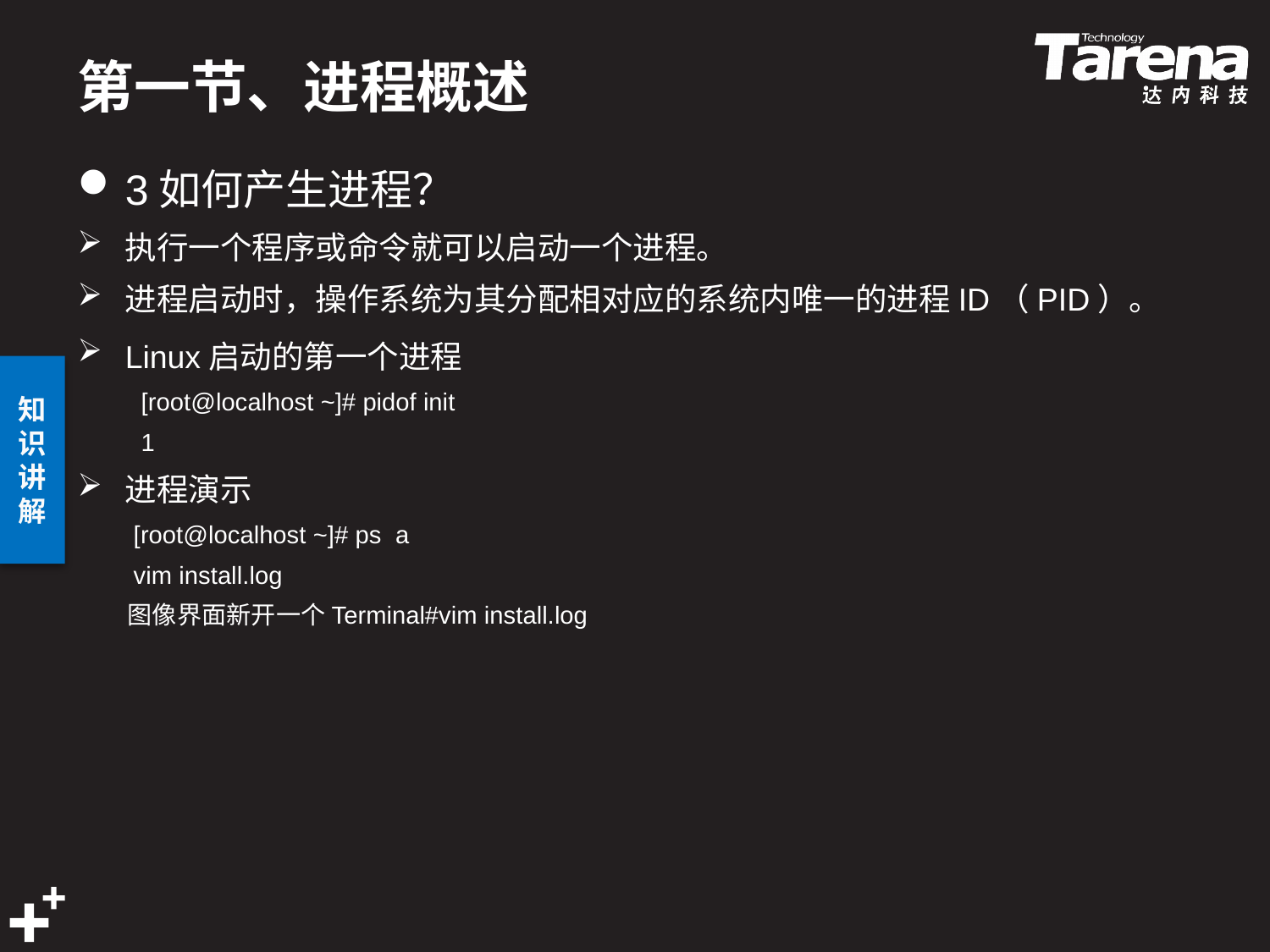

# 第一节、进程概述
3如何产生进程？
执行一个程序或命令就可以启动一个进程。
进程启动时，操作系统为其分配相对应的系统内唯一的进程ID（PID）。
Linux启动的第一个进程  
[root@localhost ~]# pidof init
1
进程演示
        [root@localhost ~]# ps  a
        vim install.log
        图像界面新开一个Terminal#vim install.log